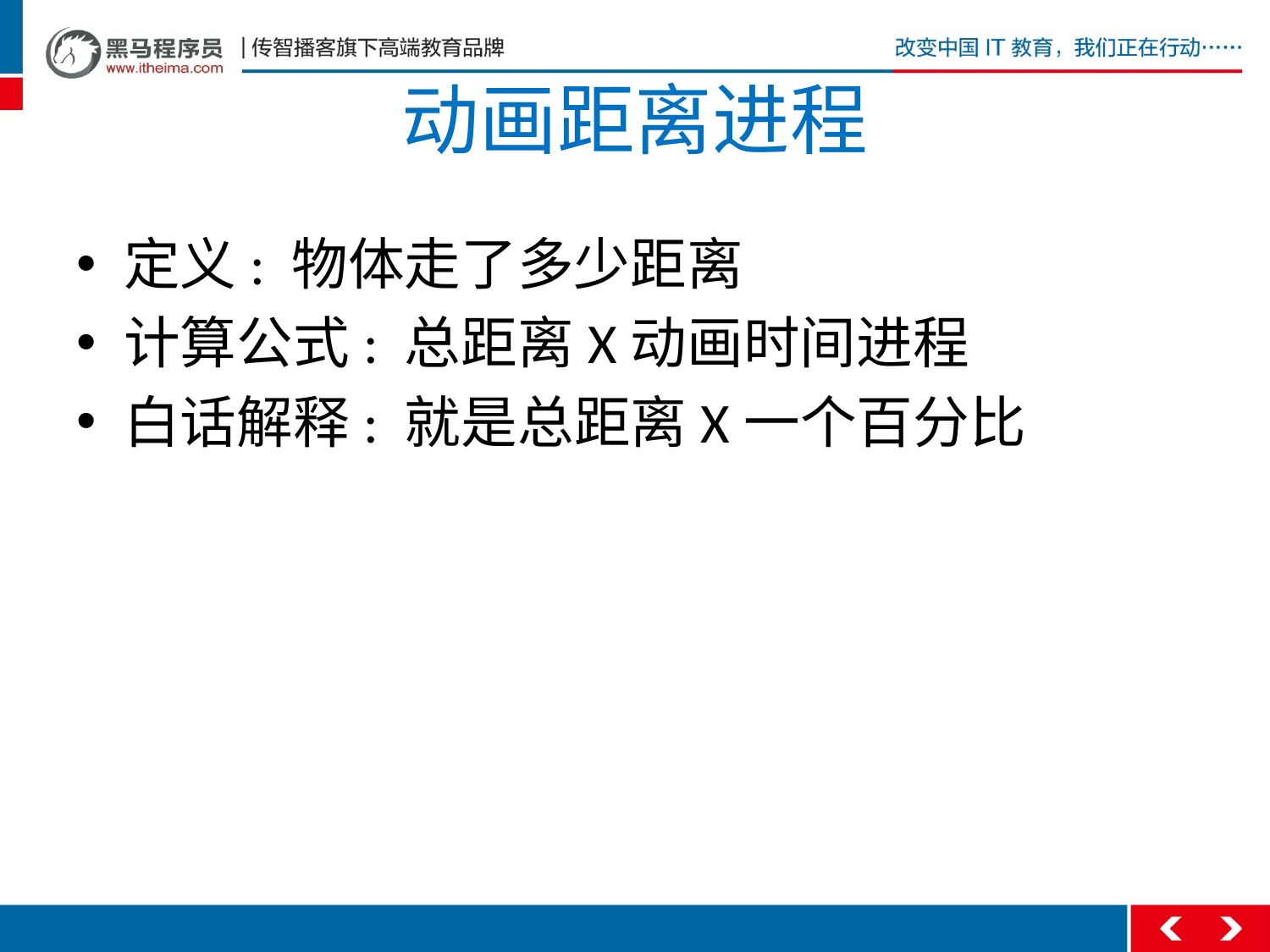

# 动画距离进程
定义: 物体走了多少距离
计算公式: 总距离X动画时间进程
白话解释: 就是总距离X一个百分比